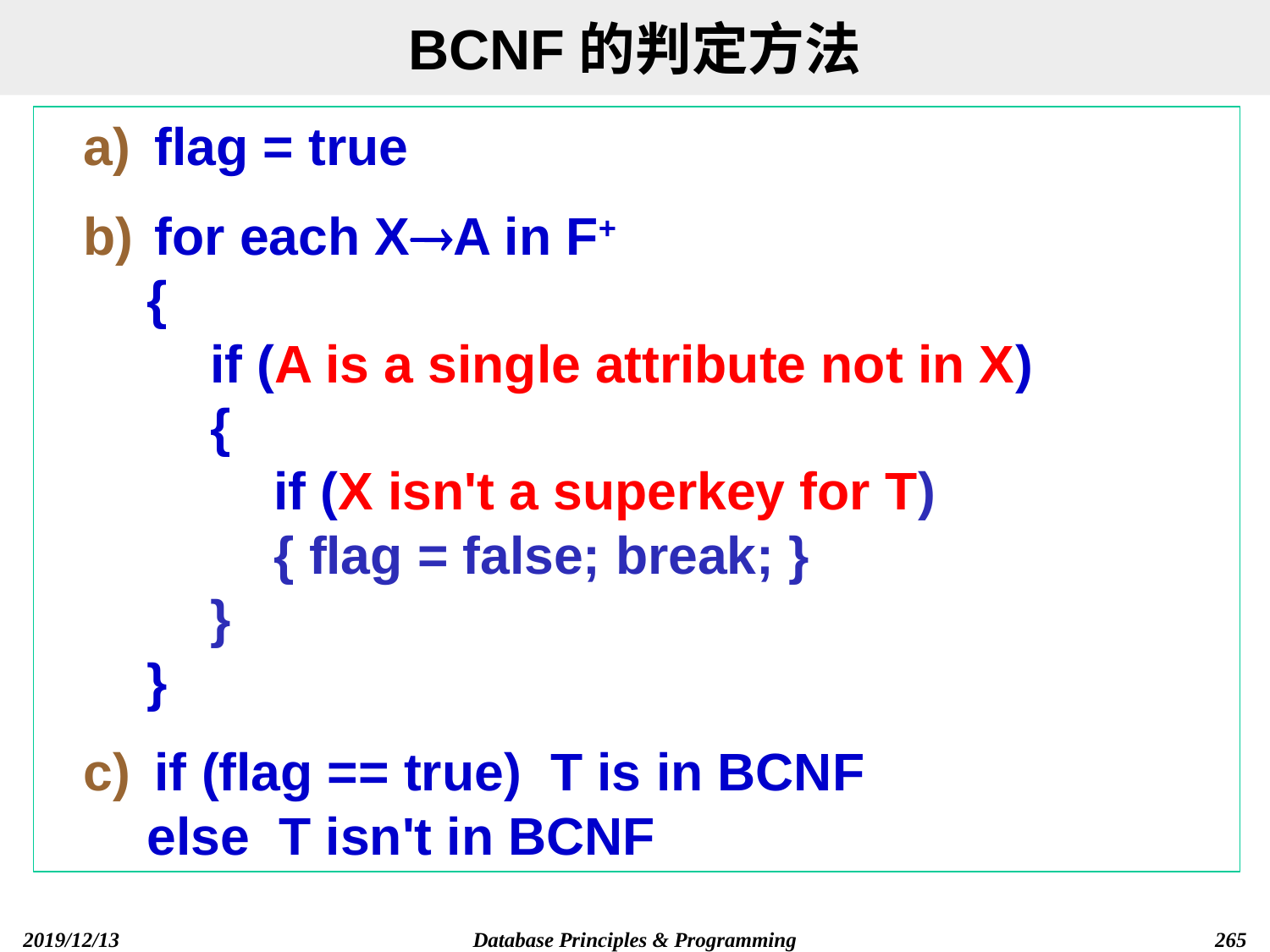

# BCNF的判定方法
flag = true

for each X→A in F+
{
if (A is a single attribute not in X)
{
if (X isn't a superkey for T)
{ flag = false; break; }
}
}

if (flag == true)  T is in BCNF
else  T isn't in BCNF
2019/12/13
Database Principles & Programming
265